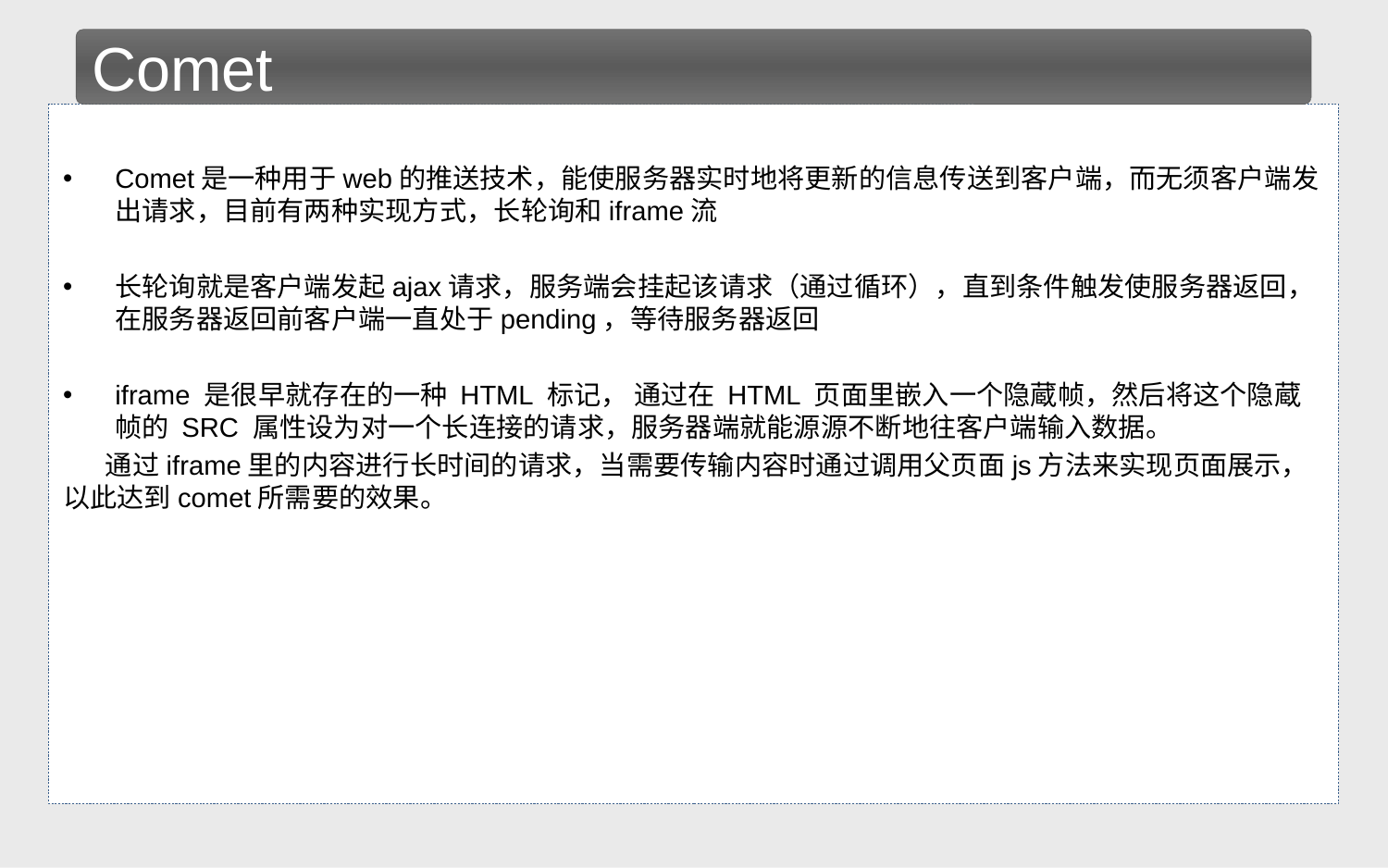

Comet

Comet是一种用于web的推送技术，能使服务器实时地将更新的信息传送到客户端，而无须客户端发出请求，目前有两种实现方式，长轮询和iframe流

长轮询就是客户端发起ajax请求，服务端会挂起该请求（通过循环），直到条件触发使服务器返回，在服务器返回前客户端一直处于pending，等待服务器返回

iframe 是很早就存在的一种 HTML 标记， 通过在 HTML 页面里嵌入一个隐蔵帧，然后将这个隐蔵帧的 SRC 属性设为对一个长连接的请求，服务器端就能源源不断地往客户端输入数据。
      通过iframe里的内容进行长时间的请求，当需要传输内容时通过调用父页面js方法来实现页面展示，以此达到comet所需要的效果。